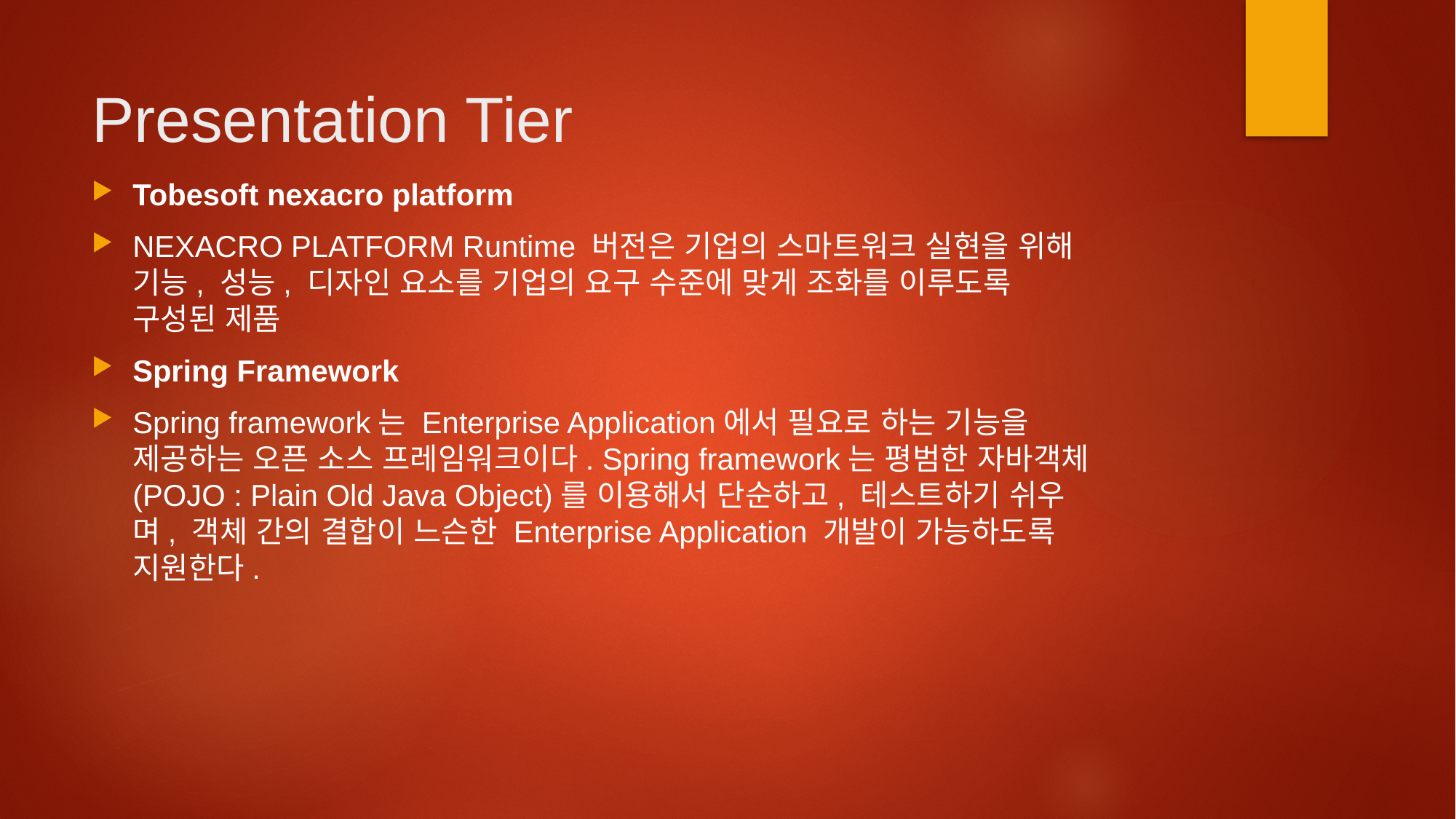

# Presentation Tier
Tobesoft nexacro platform
NEXACRO PLATFORM Runtime 버전은 기업의 스마트워크 실현을 위해 기능, 성능, 디자인 요소를 기업의 요구 수준에 맞게 조화를 이루도록 구성된 제품
Spring Framework
Spring framework는 Enterprise Application에서 필요로 하는 기능을 제공하는 오픈 소스 프레임워크이다. Spring framework는 평범한 자바객체(POJO : Plain Old Java Object)를 이용해서 단순하고, 테스트하기 쉬우며, 객체 간의 결합이 느슨한 Enterprise Application 개발이 가능하도록 지원한다.